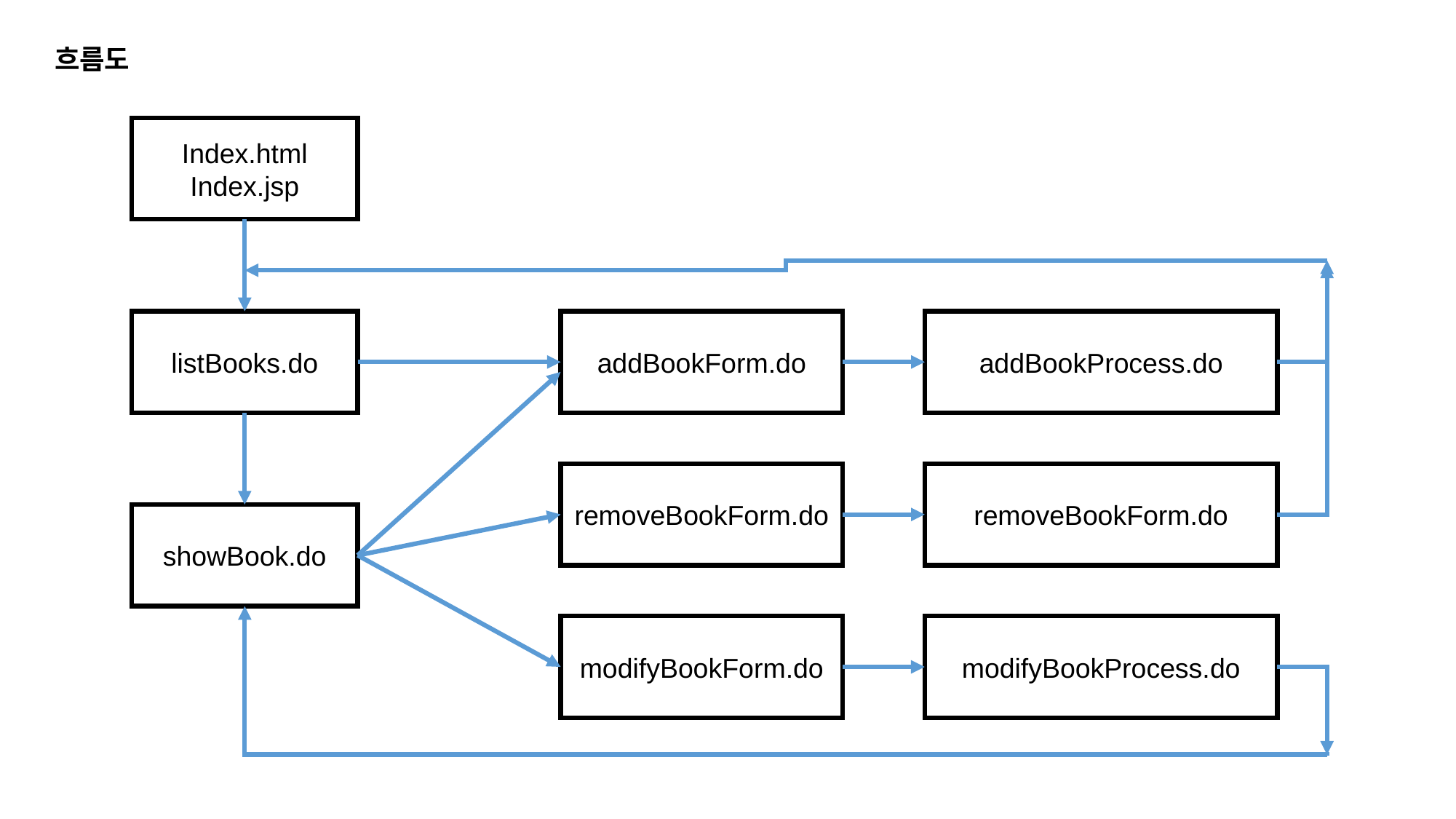

흐름도
Index.html
Index.jsp
listBooks.do
addBookForm.do
addBookProcess.do
removeBookForm.do
removeBookForm.do
showBook.do
modifyBookForm.do
modifyBookProcess.do